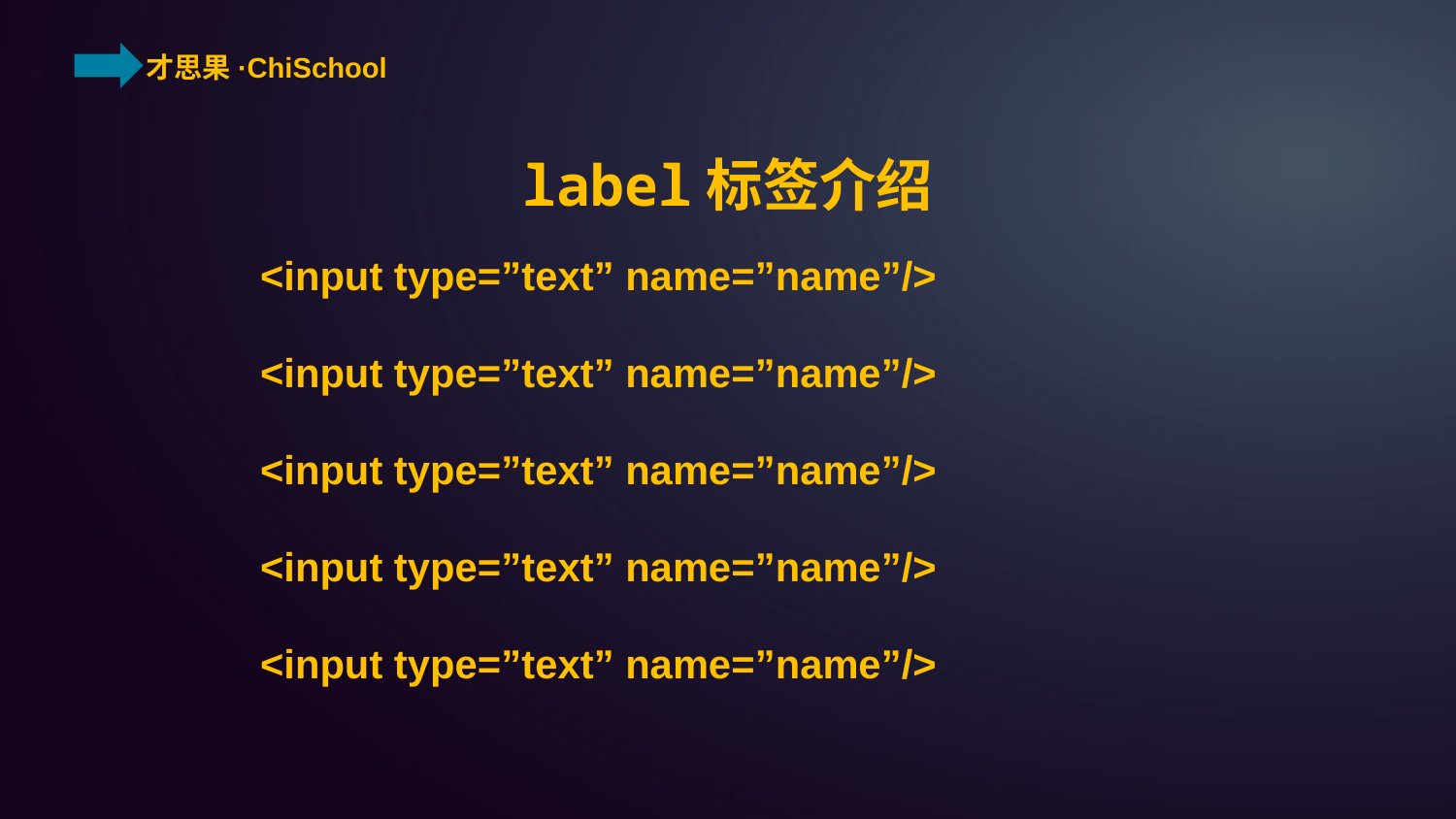

label标签介绍

<input type=”text” name=”name”/>

<input type=”text” name=”name”/>

<input type=”text” name=”name”/>

<input type=”text” name=”name”/>

<input type=”text” name=”name”/>